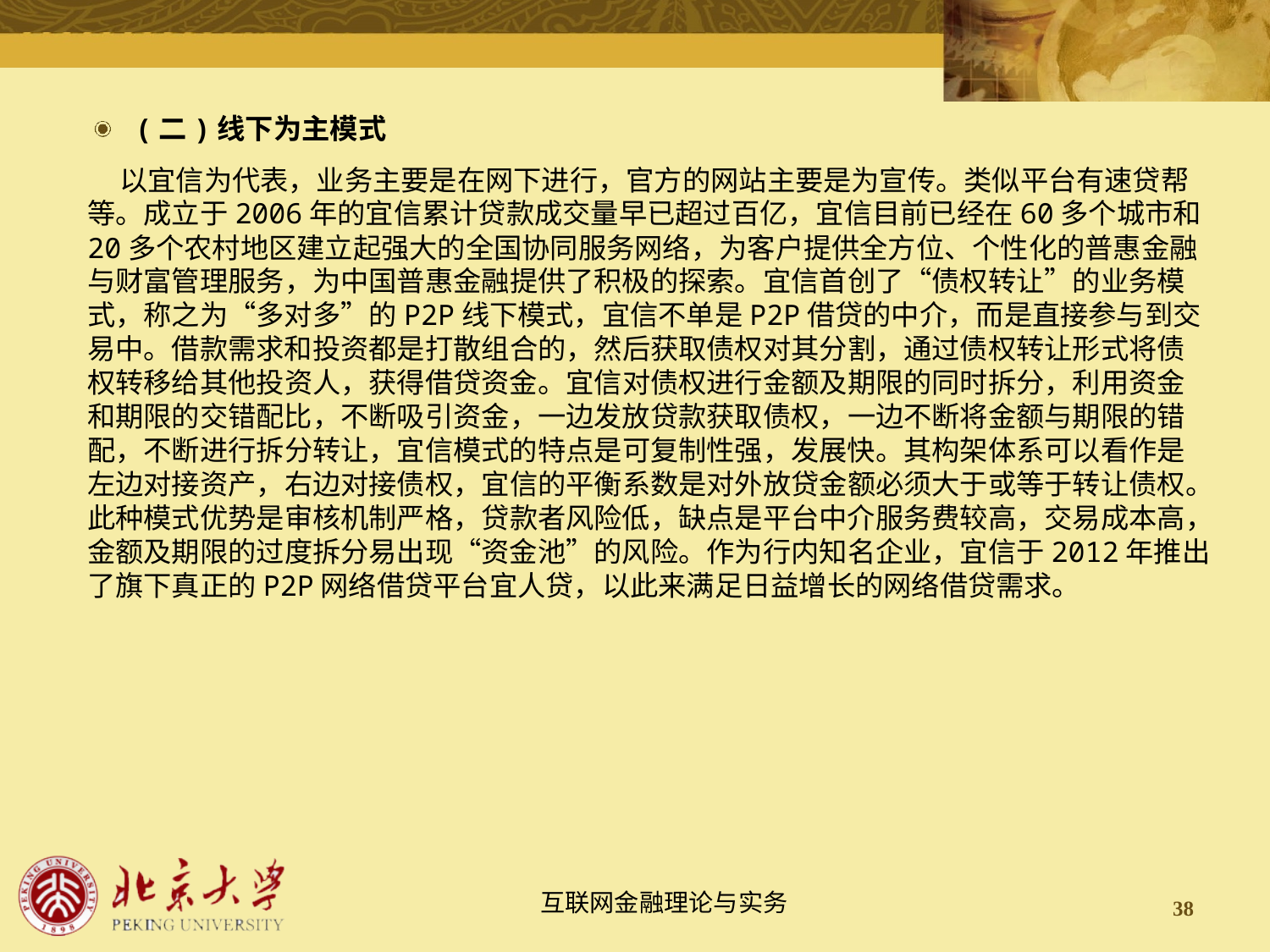

(二)线下为主模式
    以宜信为代表，业务主要是在网下进行，官方的网站主要是为宣传。类似平台有速贷帮等。成立于2006年的宜信累计贷款成交量早已超过百亿，宜信目前已经在60多个城市和20多个农村地区建立起强大的全国协同服务网络，为客户提供全方位、个性化的普惠金融与财富管理服务，为中国普惠金融提供了积极的探索。宜信首创了“债权转让”的业务模式，称之为“多对多”的P2P线下模式，宜信不单是P2P借贷的中介，而是直接参与到交易中。借款需求和投资都是打散组合的，然后获取债权对其分割，通过债权转让形式将债权转移给其他投资人，获得借贷资金。宜信对债权进行金额及期限的同时拆分，利用资金和期限的交错配比，不断吸引资金，一边发放贷款获取债权，一边不断将金额与期限的错配，不断进行拆分转让，宜信模式的特点是可复制性强，发展快。其构架体系可以看作是左边对接资产，右边对接债权，宜信的平衡系数是对外放贷金额必须大于或等于转让债权。此种模式优势是审核机制严格，贷款者风险低，缺点是平台中介服务费较高，交易成本高，金额及期限的过度拆分易出现“资金池”的风险。作为行内知名企业，宜信于2012年推出了旗下真正的P2P网络借贷平台宜人贷，以此来满足日益增长的网络借贷需求。
38